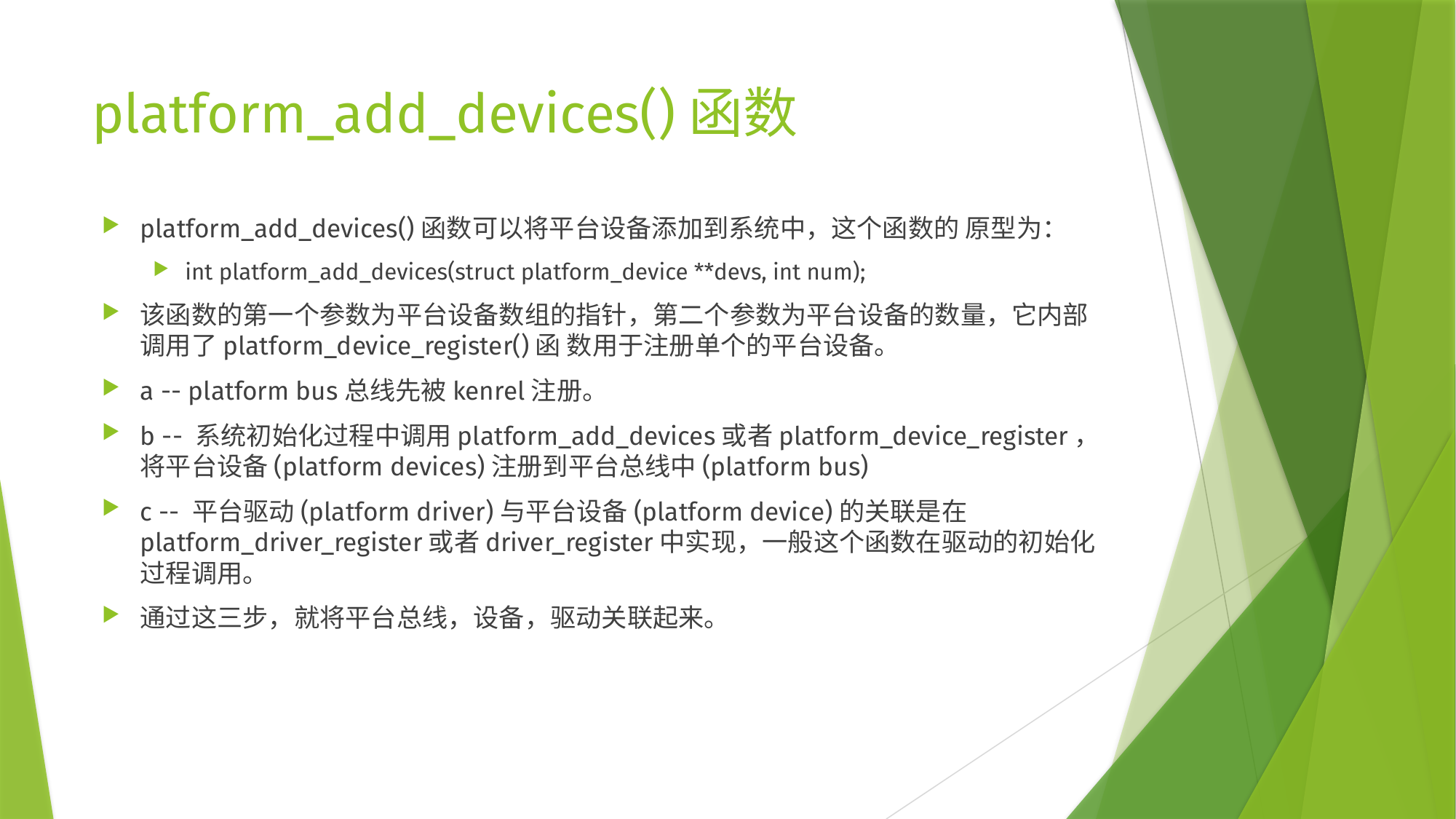

# platform_add_devices()函数
platform_add_devices()函数可以将平台设备添加到系统中，这个函数的 原型为：
int platform_add_devices(struct platform_device **devs, int num);
该函数的第一个参数为平台设备数组的指针，第二个参数为平台设备的数量，它内部调用了platform_device_register()函 数用于注册单个的平台设备。
a -- platform bus总线先被kenrel注册。
b -- 系统初始化过程中调用platform_add_devices或者platform_device_register，将平台设备(platform devices)注册到平台总线中(platform bus)
c -- 平台驱动(platform driver)与平台设备(platform device)的关联是在platform_driver_register或者driver_register中实现，一般这个函数在驱动的初始化过程调用。
通过这三步，就将平台总线，设备，驱动关联起来。